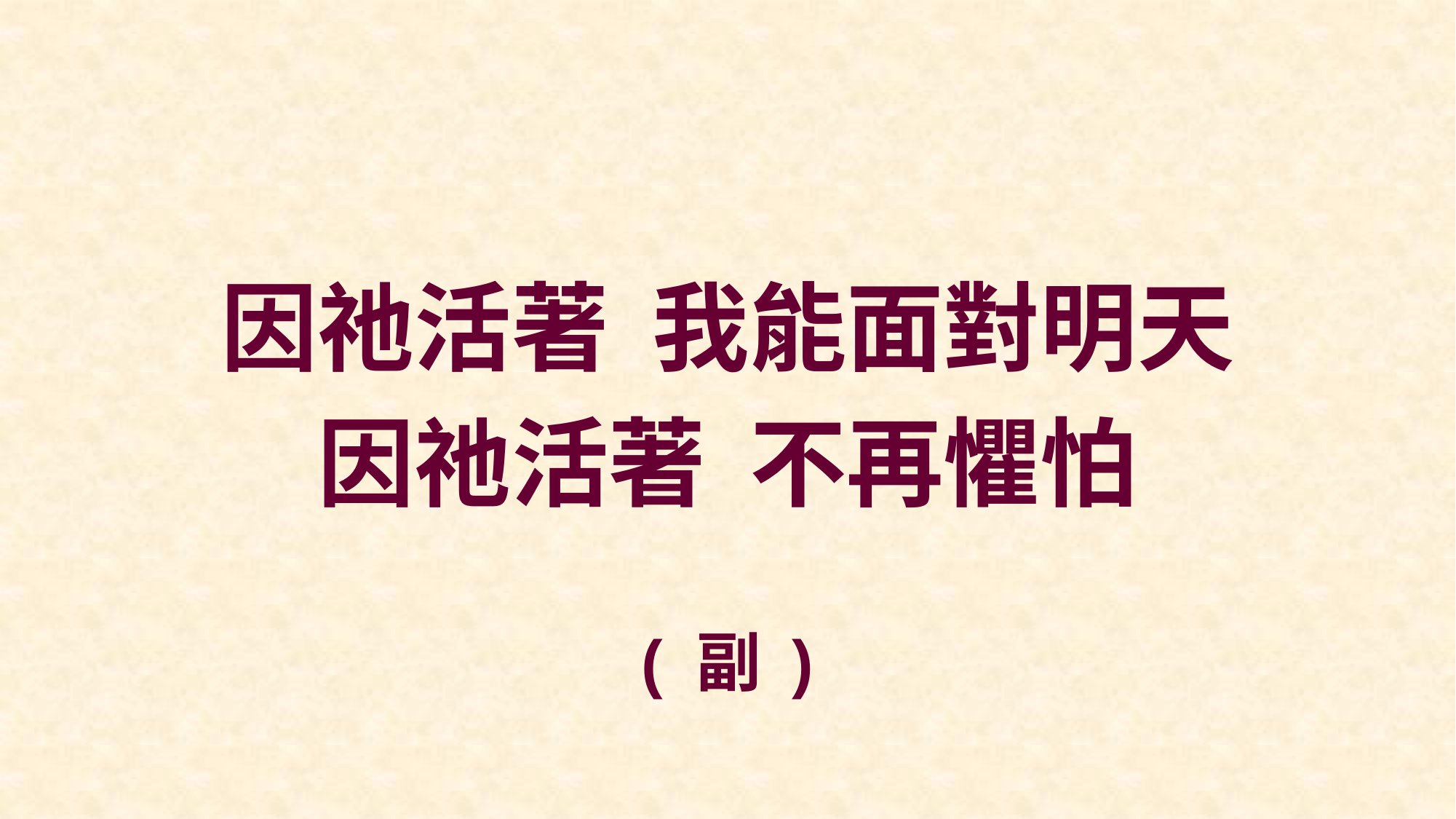

因祂活著  我能面對明天
因祂活著  不再懼怕
( 副 )